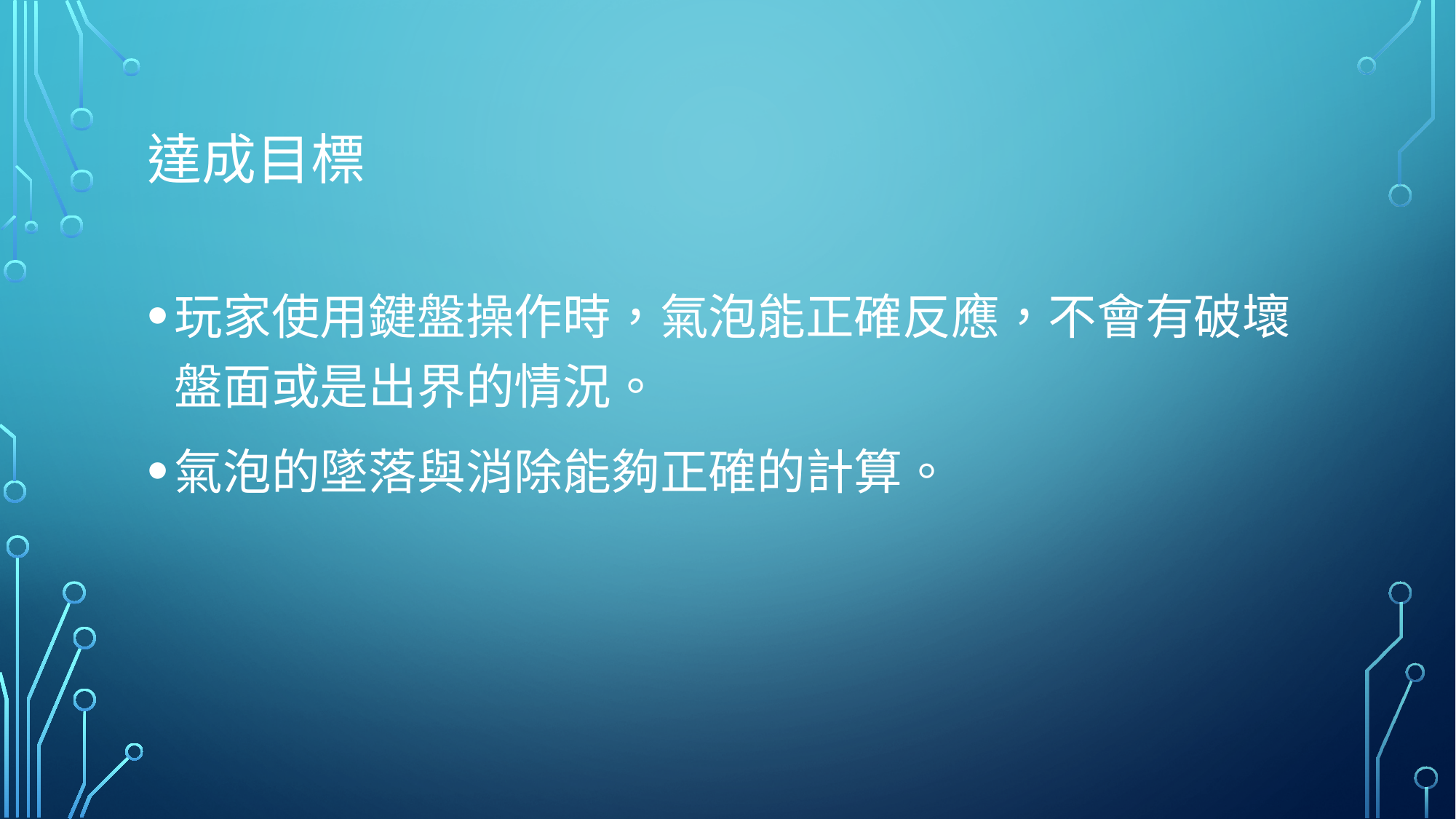

# 達成目標
玩家使用鍵盤操作時，氣泡能正確反應，不會有破壞盤面或是出界的情況。
氣泡的墜落與消除能夠正確的計算。